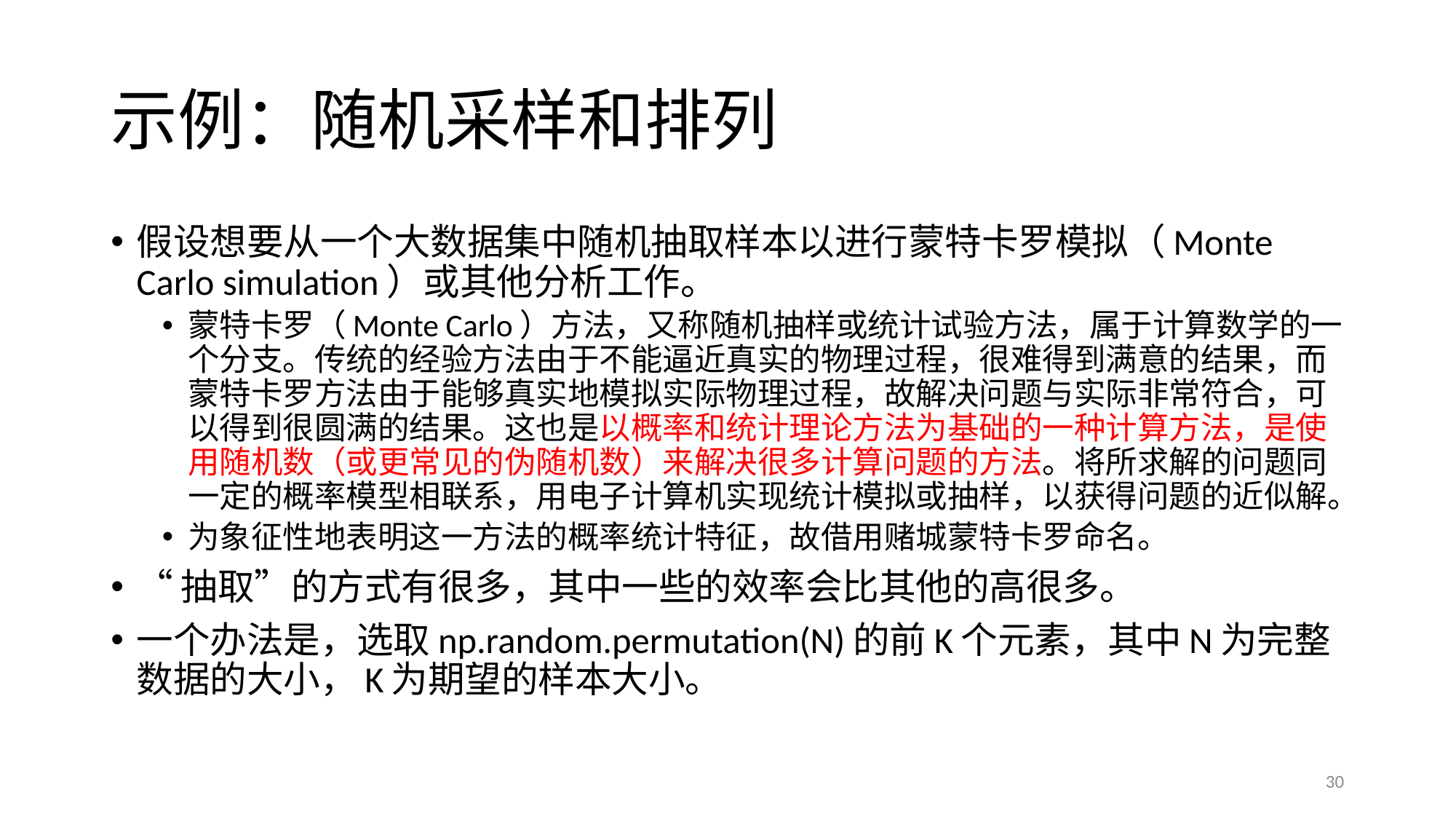

# 示例：随机采样和排列
假设想要从一个大数据集中随机抽取样本以进行蒙特卡罗模拟（Monte Carlo simulation）或其他分析工作。
蒙特卡罗（Monte Carlo）方法，又称随机抽样或统计试验方法，属于计算数学的一个分支。传统的经验方法由于不能逼近真实的物理过程，很难得到满意的结果，而蒙特卡罗方法由于能够真实地模拟实际物理过程，故解决问题与实际非常符合，可以得到很圆满的结果。这也是以概率和统计理论方法为基础的一种计算方法，是使用随机数（或更常见的伪随机数）来解决很多计算问题的方法。将所求解的问题同一定的概率模型相联系，用电子计算机实现统计模拟或抽样，以获得问题的近似解。
为象征性地表明这一方法的概率统计特征，故借用赌城蒙特卡罗命名。
“抽取”的方式有很多，其中一些的效率会比其他的高很多。
一个办法是，选取np.random.permutation(N)的前K个元素，其中N为完整数据的大小，K为期望的样本大小。
30